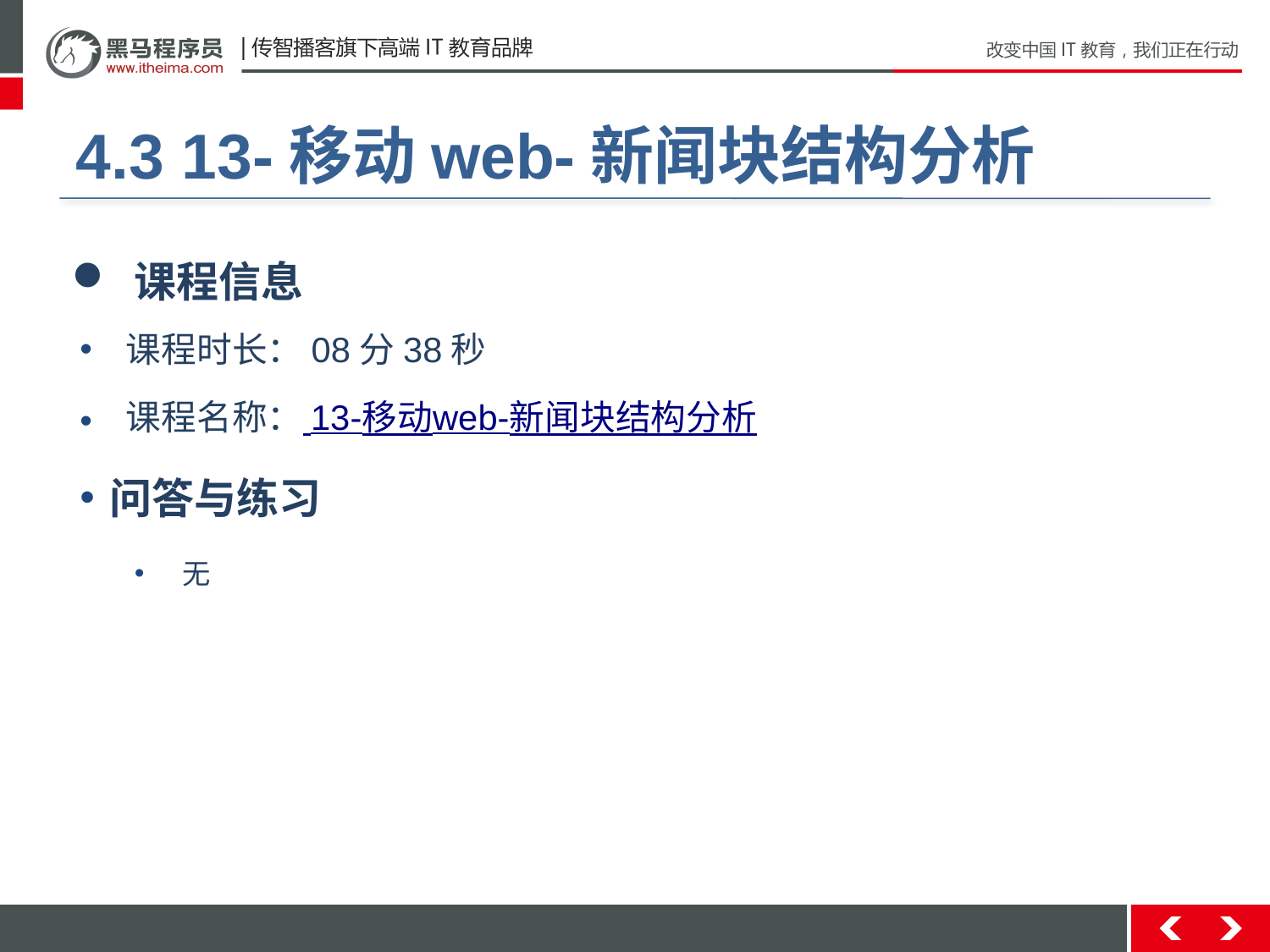

#
4.3 13-移动web-新闻块结构分析
 课程信息
 课程时长：08分38秒
 课程名称： 13-移动web-新闻块结构分析
问答与练习
无